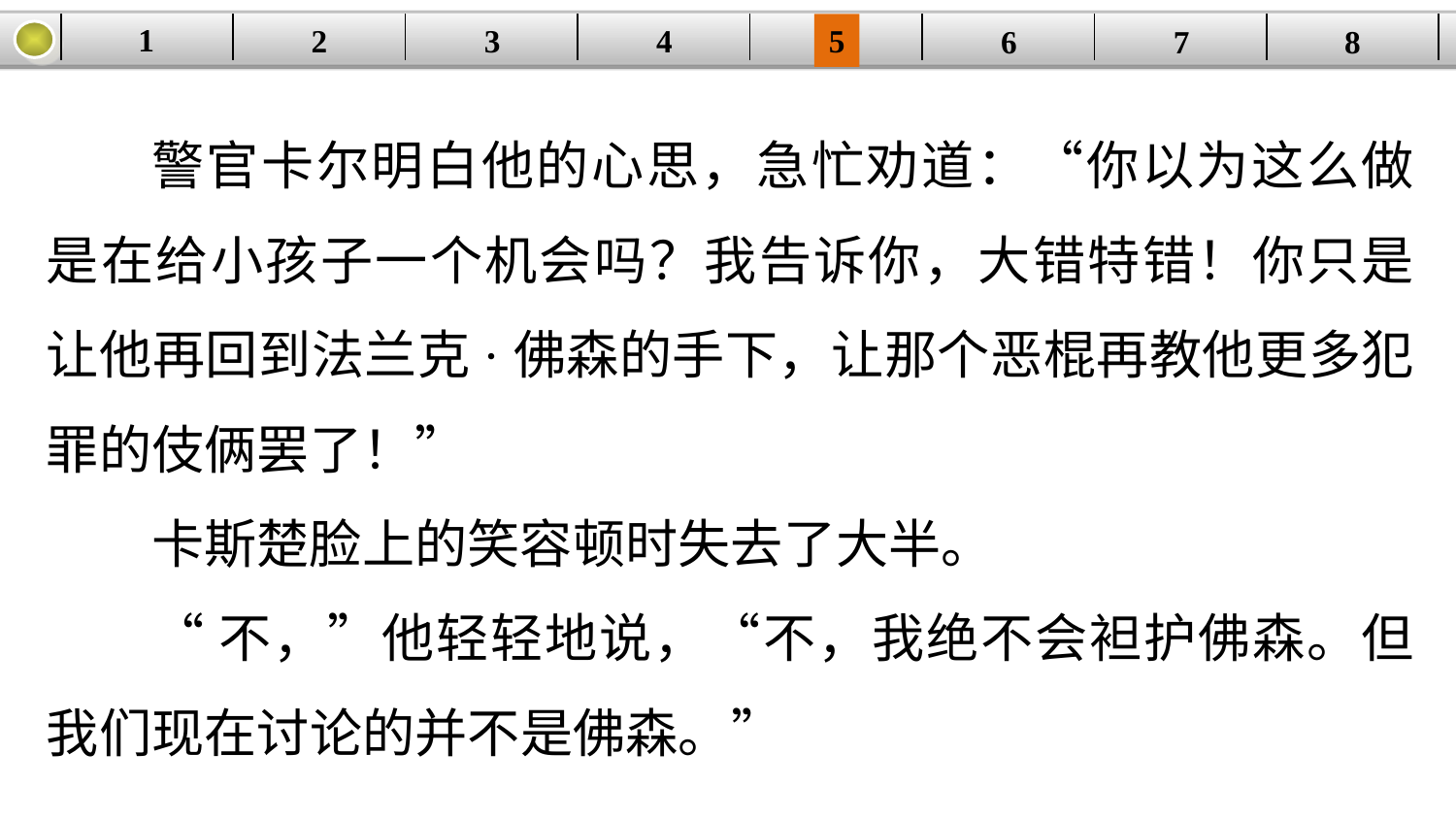

1
2
3
4
|  |  |  |  |  |  |  |  |
| --- | --- | --- | --- | --- | --- | --- | --- |
5
6
7
8

警官卡尔明白他的心思，急忙劝道：“你以为这么做是在给小孩子一个机会吗？我告诉你，大错特错！你只是让他再回到法兰克·佛森的手下，让那个恶棍再教他更多犯罪的伎俩罢了！”
卡斯楚脸上的笑容顿时失去了大半。
“不，”他轻轻地说，“不，我绝不会袒护佛森。但我们现在讨论的并不是佛森。”